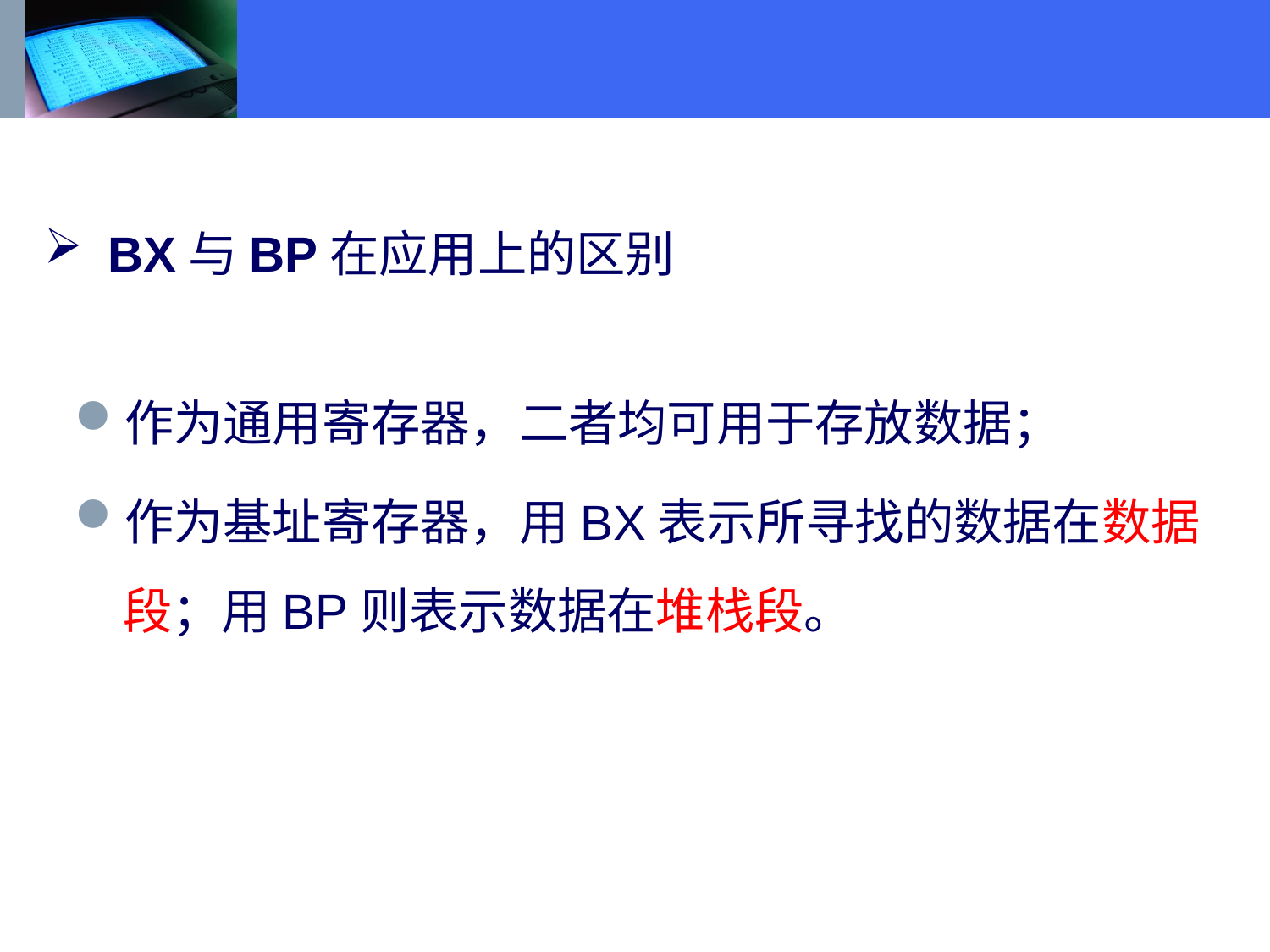

BX与BP在应用上的区别
作为通用寄存器，二者均可用于存放数据；
作为基址寄存器，用BX表示所寻找的数据在数据段；用BP则表示数据在堆栈段。